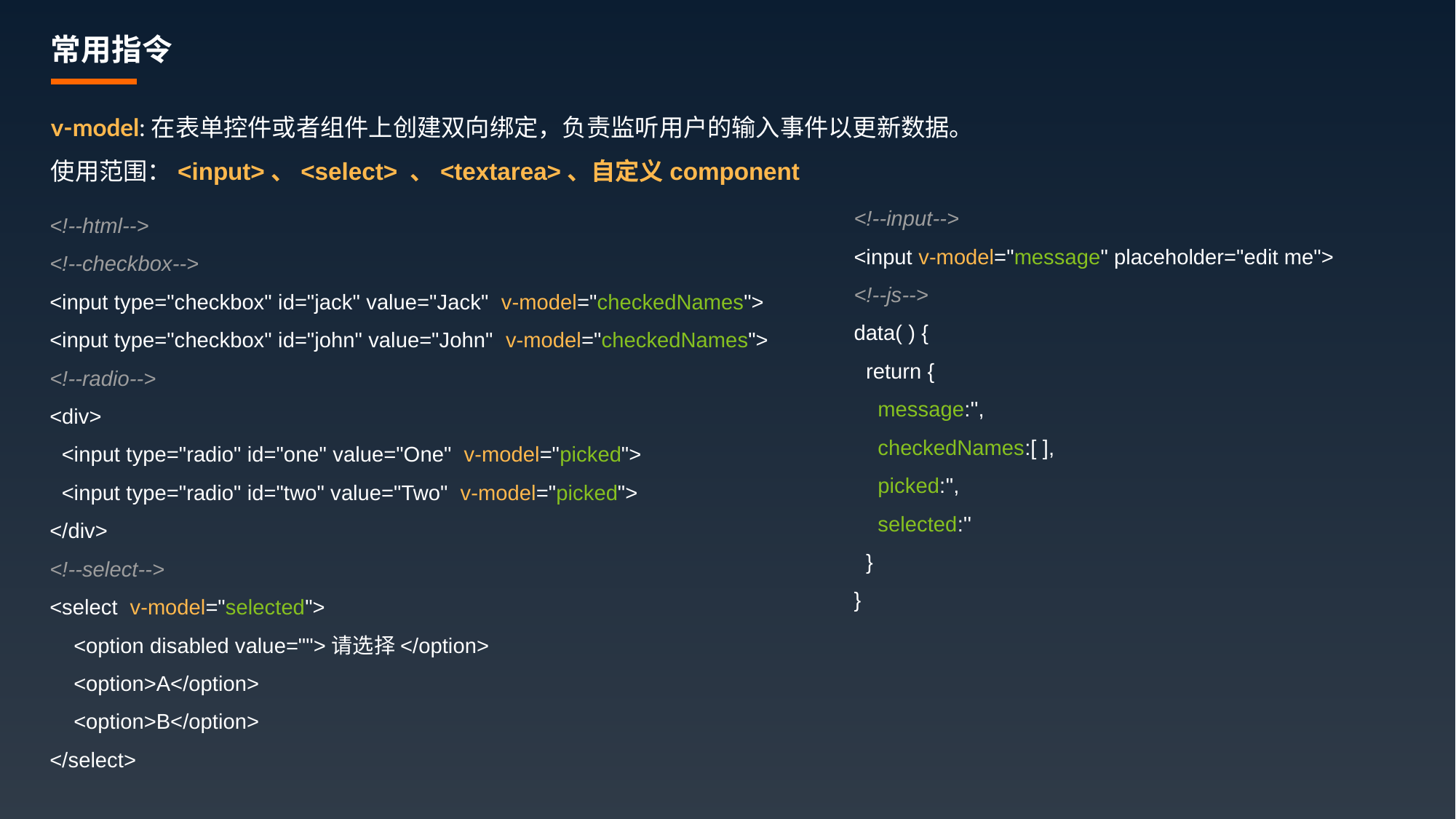

常用指令

v-model:在表单控件或者组件上创建双向绑定，负责监听用户的输入事件以更新数据。
使用范围：<input>、<select> 、<textarea>、自定义component

<!--input-->
<input v-model="message" placeholder="edit me">
<!--js-->
data( ) {
  return {
    message:'',
    checkedNames:[ ],
    picked:'',
    selected:''
  }
}

<!--html-->
<!--checkbox-->
<input type="checkbox" id="jack" value="Jack"  v-model="checkedNames">
<input type="checkbox" id="john" value="John"  v-model="checkedNames">
<!--radio-->
<div>
  <input type="radio" id="one" value="One"  v-model="picked">
  <input type="radio" id="two" value="Two"  v-model="picked">
</div>
<!--select-->
<select  v-model="selected">
    <option disabled value="">请选择</option>
    <option>A</option>
    <option>B</option>
</select>